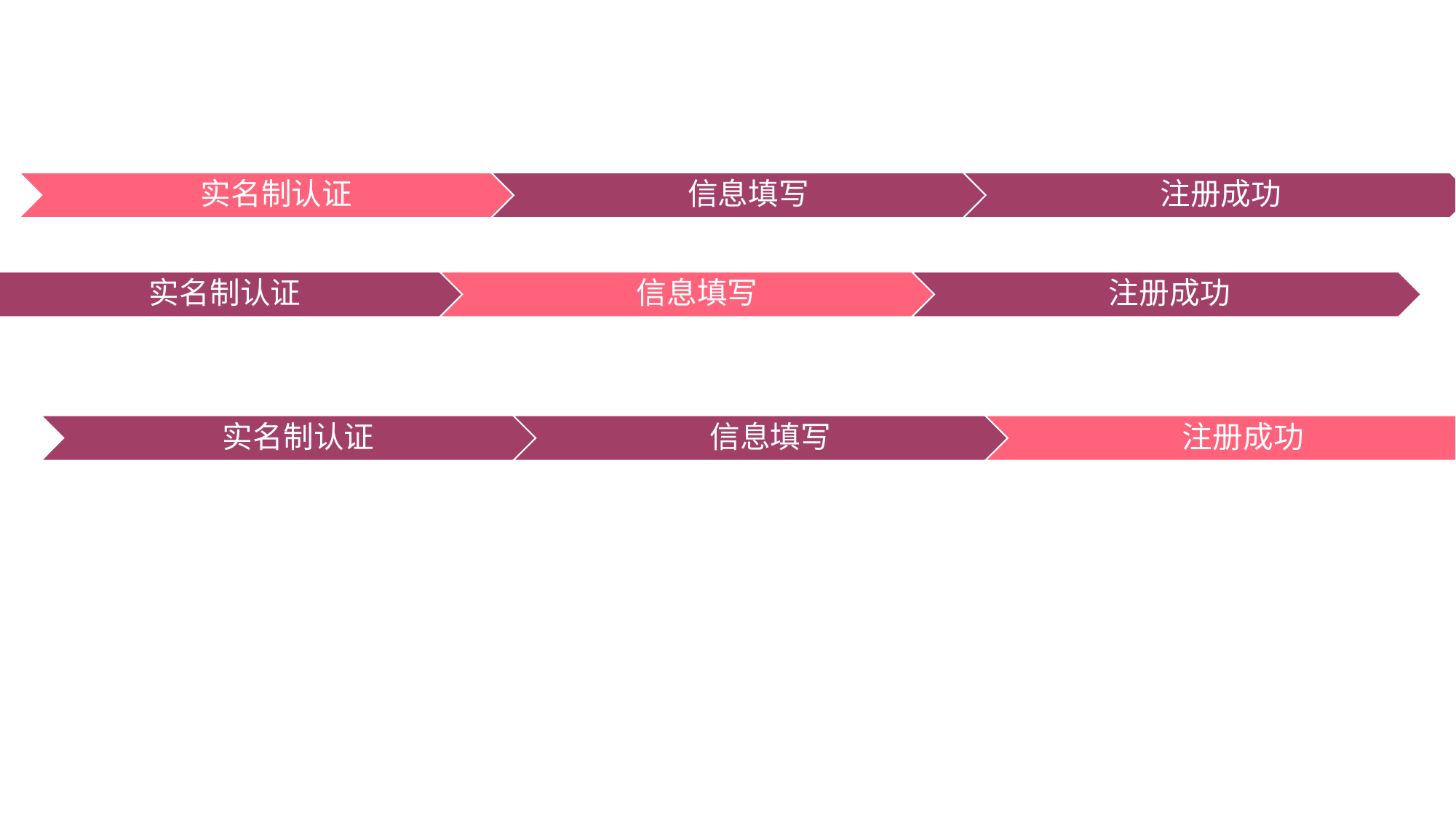

实名制认证
信息填写
注册成功
实名制认证
信息填写
注册成功
实名制认证
信息填写
注册成功